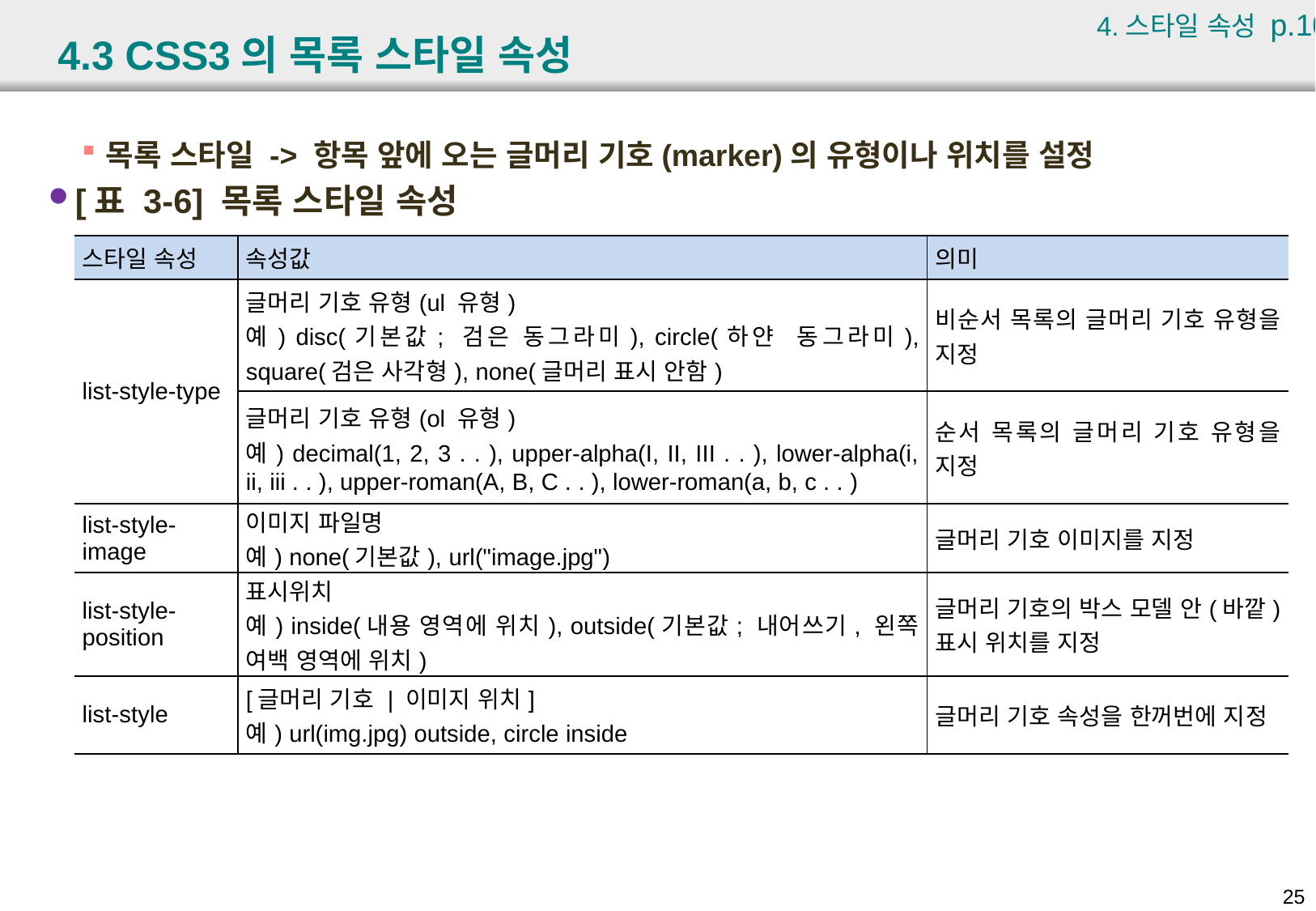

4.스타일 속성 p.109
# 4.3 CSS3의 목록 스타일 속성
목록 스타일 -> 항목 앞에 오는 글머리 기호(marker)의 유형이나 위치를 설정
[표 3-6] 목록 스타일 속성

| 스타일 속성 | 속성값 | 의미 |
| --- | --- | --- |
| list-style-type | 글머리 기호 유형(ul 유형) 예) disc(기본값; 검은 동그라미), circle(하얀 동그라미), square(검은 사각형), none(글머리 표시 안함) | 비순서 목록의 글머리 기호 유형을 지정 |
|  | 글머리 기호 유형(ol 유형) 예) decimal(1, 2, 3 . . ), upper-alpha(I, II, III . . ), lower-alpha(i, ii, iii . . ), upper-roman(A, B, C . . ), lower-roman(a, b, c . . ) | 순서 목록의 글머리 기호 유형을 지정 |
| list-style-image | 이미지 파일명 예) none(기본값), url("image.jpg") | 글머리 기호 이미지를 지정 |
| list-style-position | 표시위치 예) inside(내용 영역에 위치), outside(기본값; 내어쓰기, 왼쪽 여백 영역에 위치) | 글머리 기호의 박스 모델 안(바깥) 표시 위치를 지정 |
| list-style | [글머리 기호 | 이미지 위치] 예) url(img.jpg) outside, circle inside | 글머리 기호 속성을 한꺼번에 지정 |